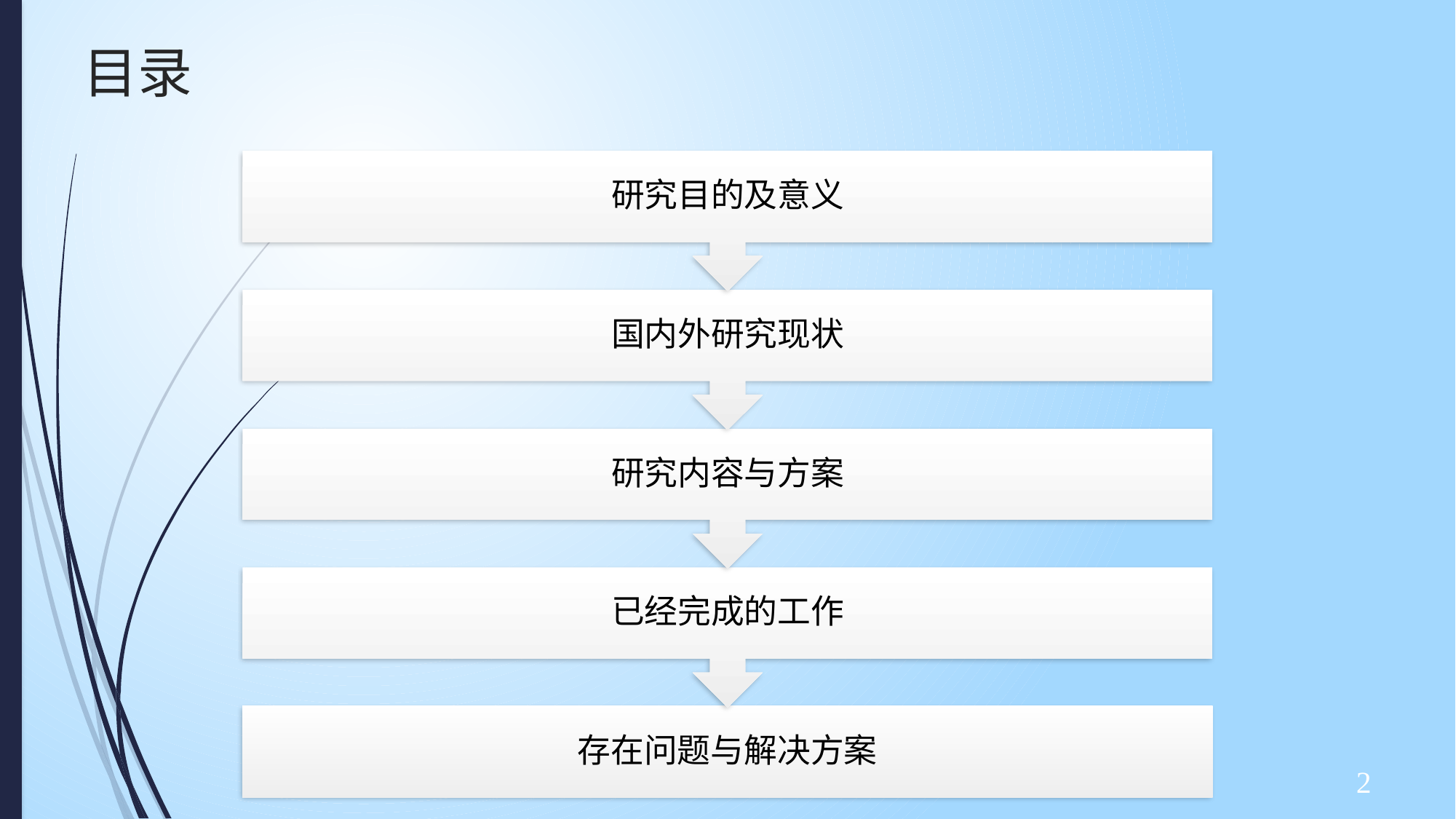

# 目录
存在问题与解决方案
已经完成的工作
研究内容与方案
国内外研究现状
研究目的及意义
2